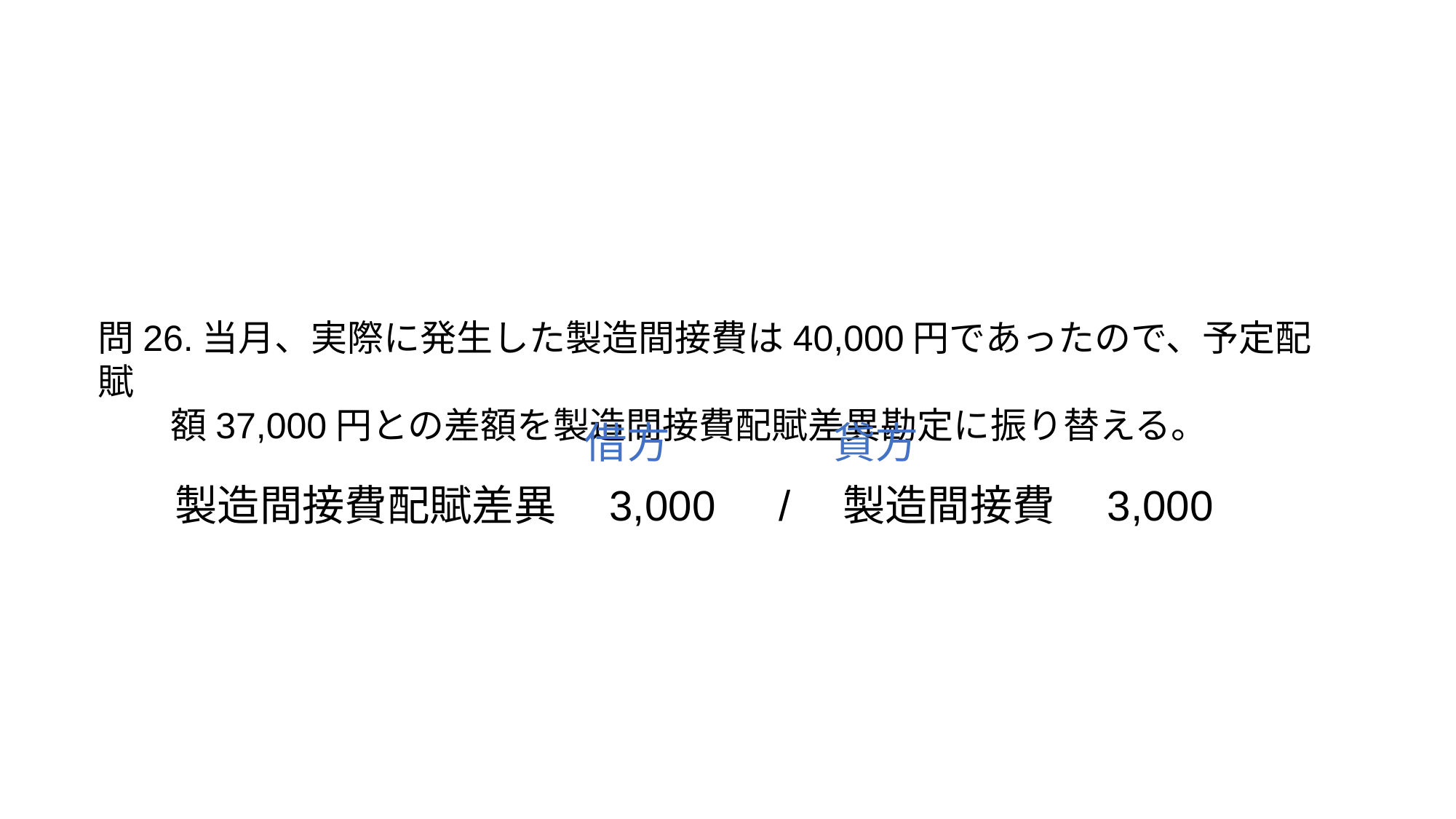

問26.当月、実際に発生した製造間接費は40,000円であったので、予定配賦
　　額37,000円との差額を製造間接費配賦差異勘定に振り替える。
借方
貸方
製造間接費配賦差異　3,000　/　製造間接費　3,000